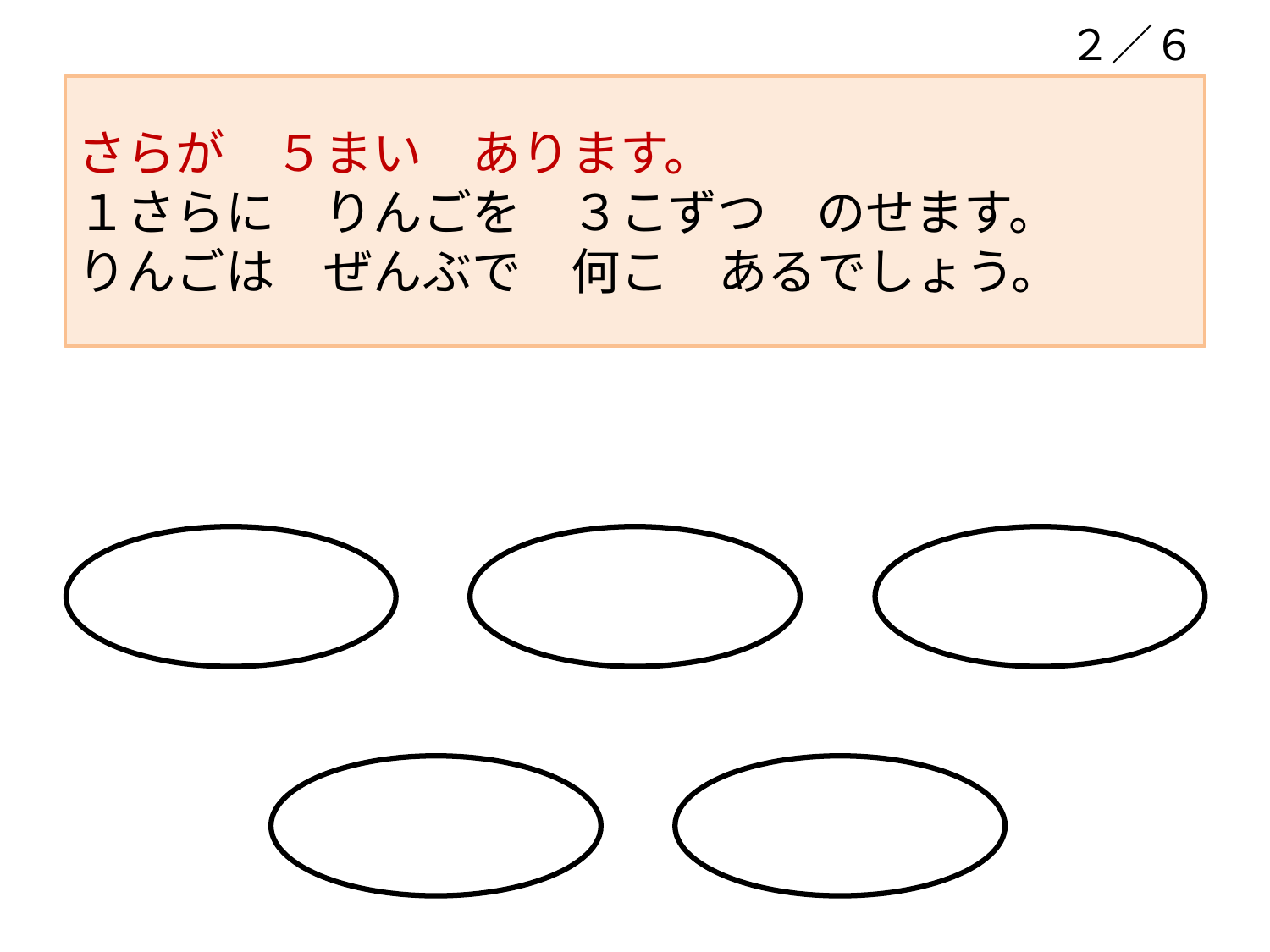

２／６
さらが　５まい　あります。
１さらに　りんごを　３こずつ　のせます。
りんごは　ぜんぶで　何こ　あるでしょう。